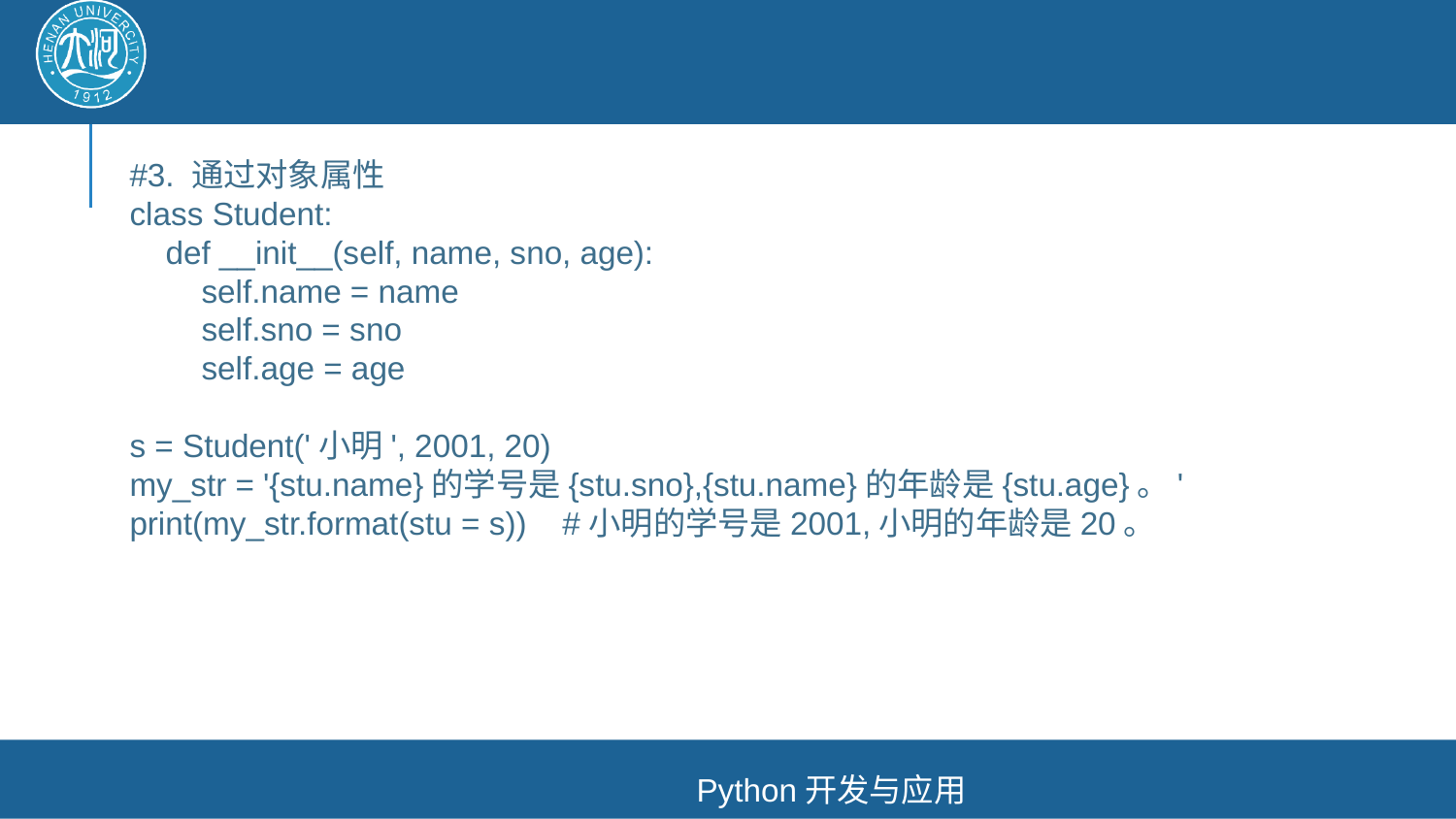

#
#3. 通过对象属性
class Student:
    def __init__(self, name, sno, age):
        self.name = name
        self.sno = sno
        self.age = age

s = Student('小明', 2001, 20)
my_str = '{stu.name}的学号是{stu.sno},{stu.name}的年龄是{stu.age}。'
print(my_str.format(stu = s))    #小明的学号是2001,小明的年龄是20。

Python开发与应用
37